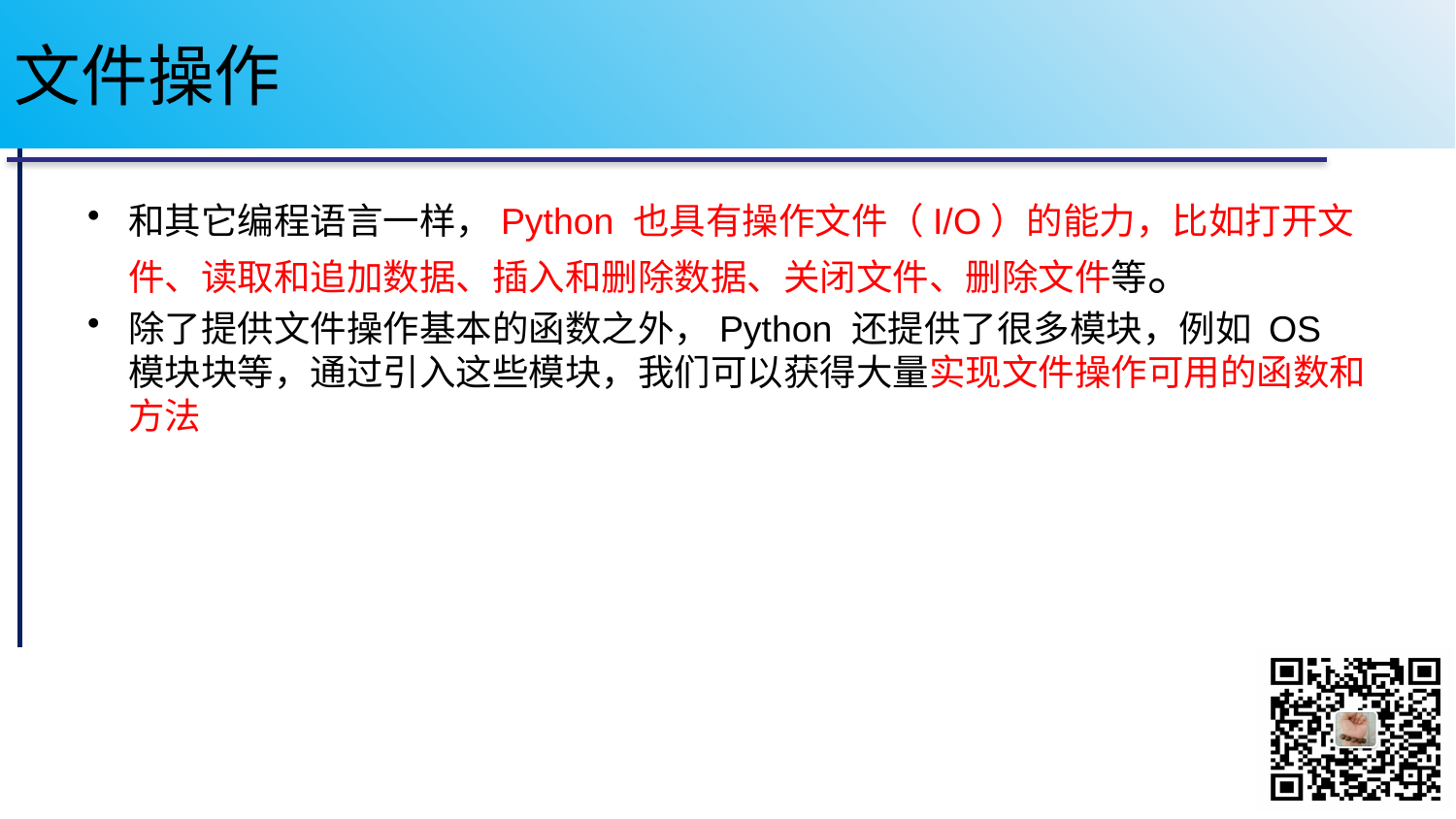

# 文件操作
和其它编程语言一样，Python 也具有操作文件（I/O）的能力，比如打开文件、读取和追加数据、插入和删除数据、关闭文件、删除文件等。
除了提供文件操作基本的函数之外，Python 还提供了很多模块，例如 OS 模块块等，通过引入这些模块，我们可以获得大量实现文件操作可用的函数和方法